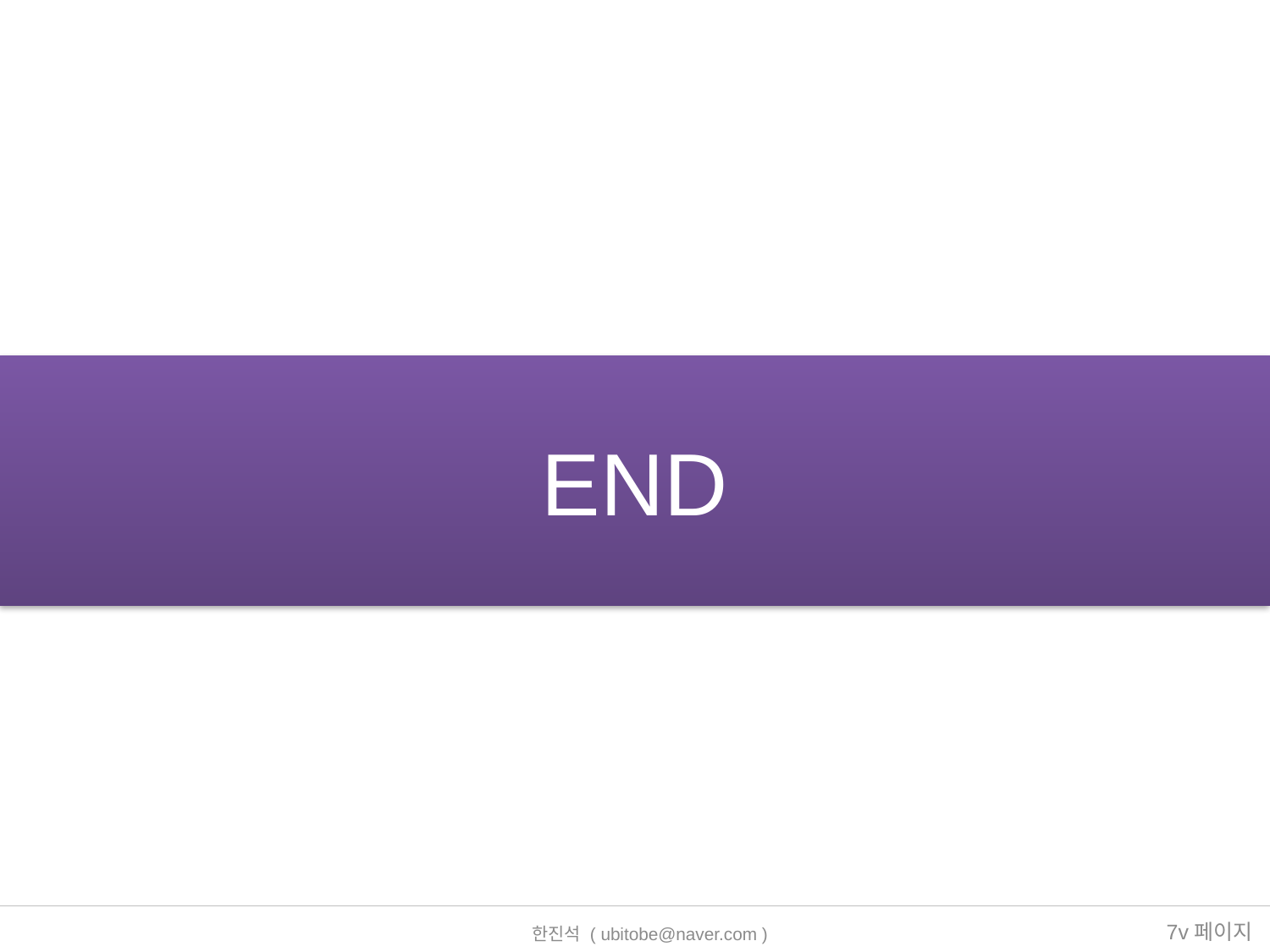

#
END
한진석 ( ubitobe@naver.com )
7